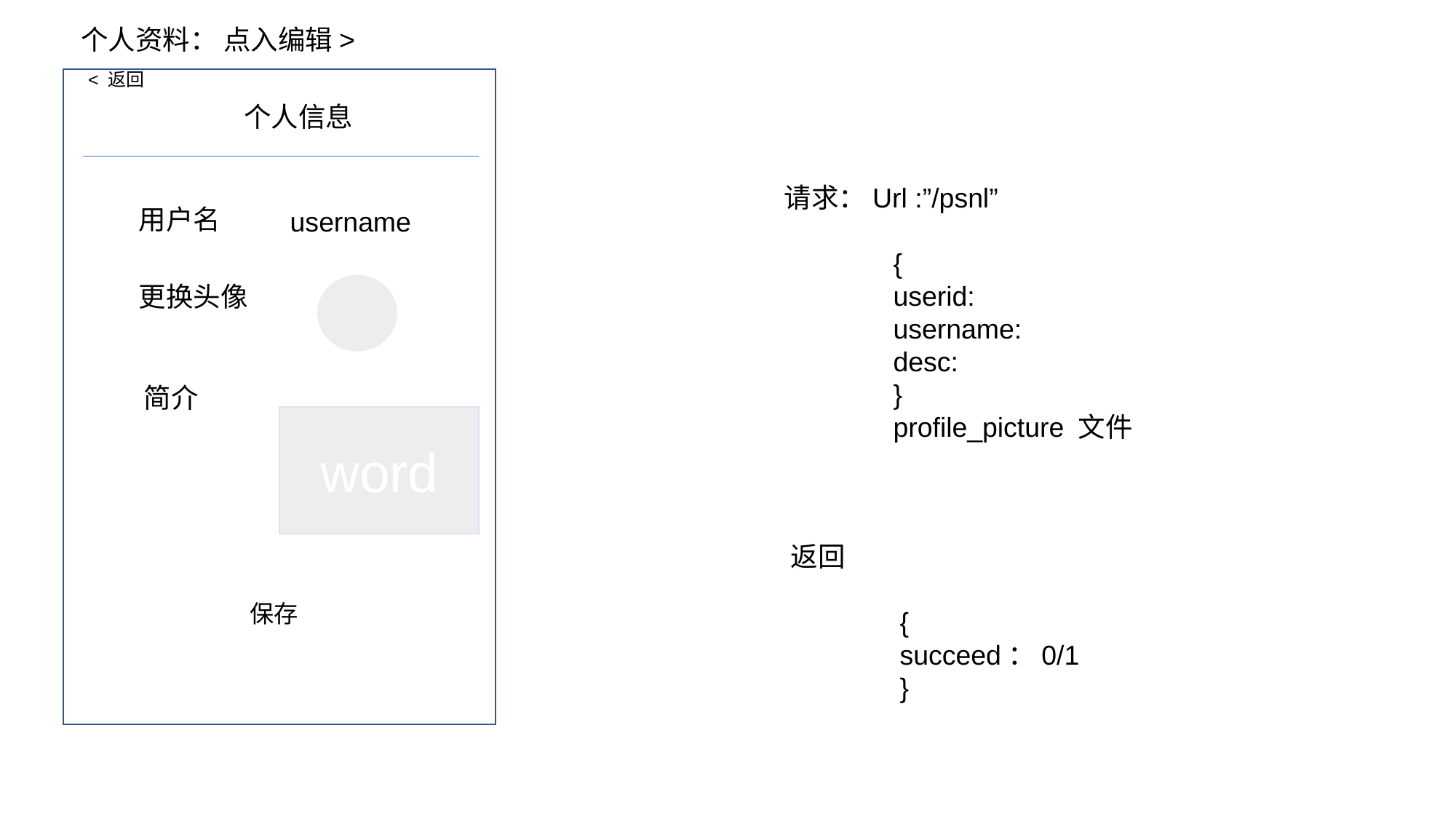

个人资料： 点入编辑>
< 返回

个人信息
请求：Url :”/psnl”

{
userid:
username:
desc:
}
profile_picture 文件
用户名
username
更换头像

简介
word
返回

{
succeed：0/1
}
保存